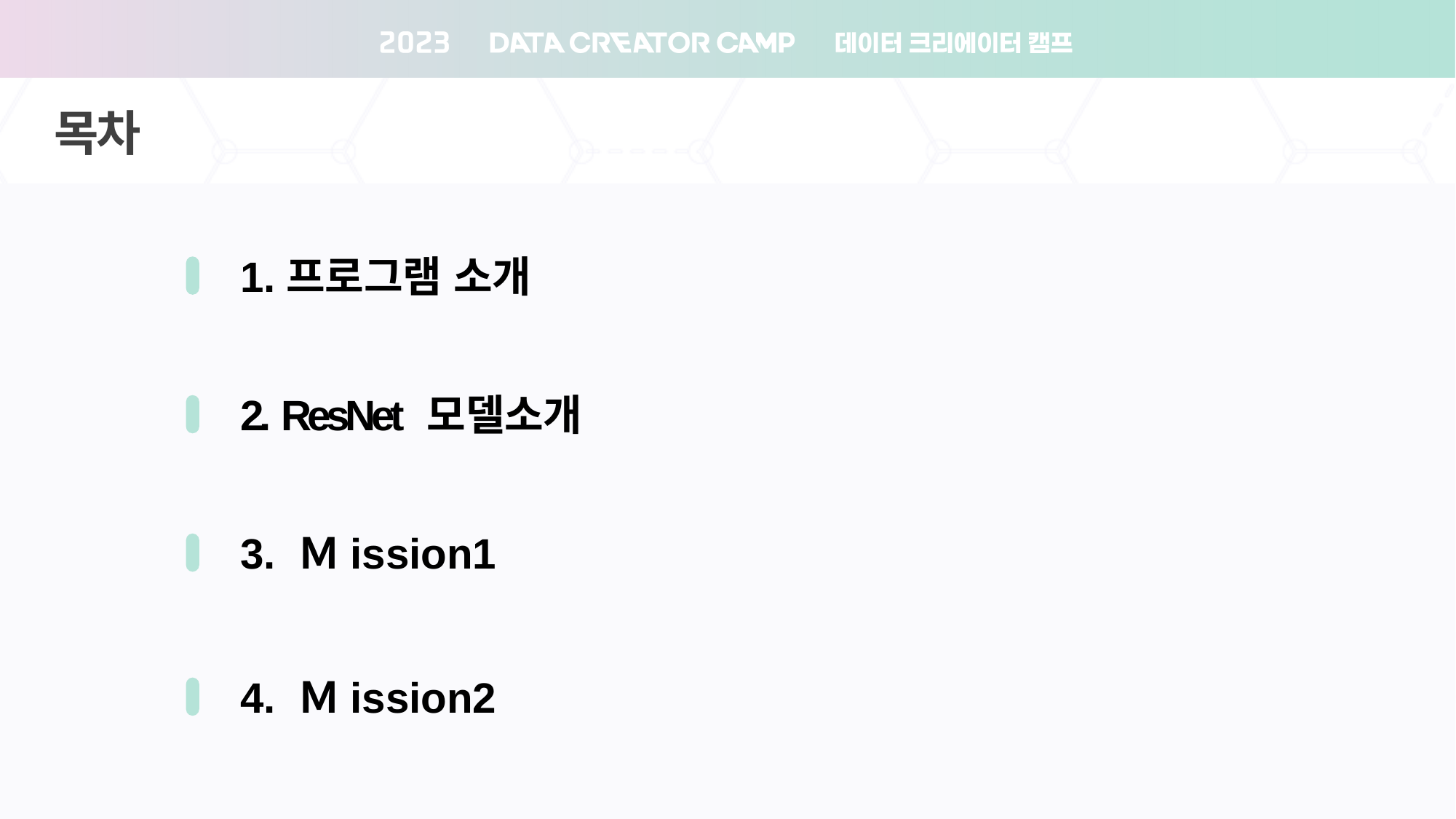

목차
1.프로그램 소개

2.  ResNet 모델소개

3. Ｍission1

4. Ｍission2